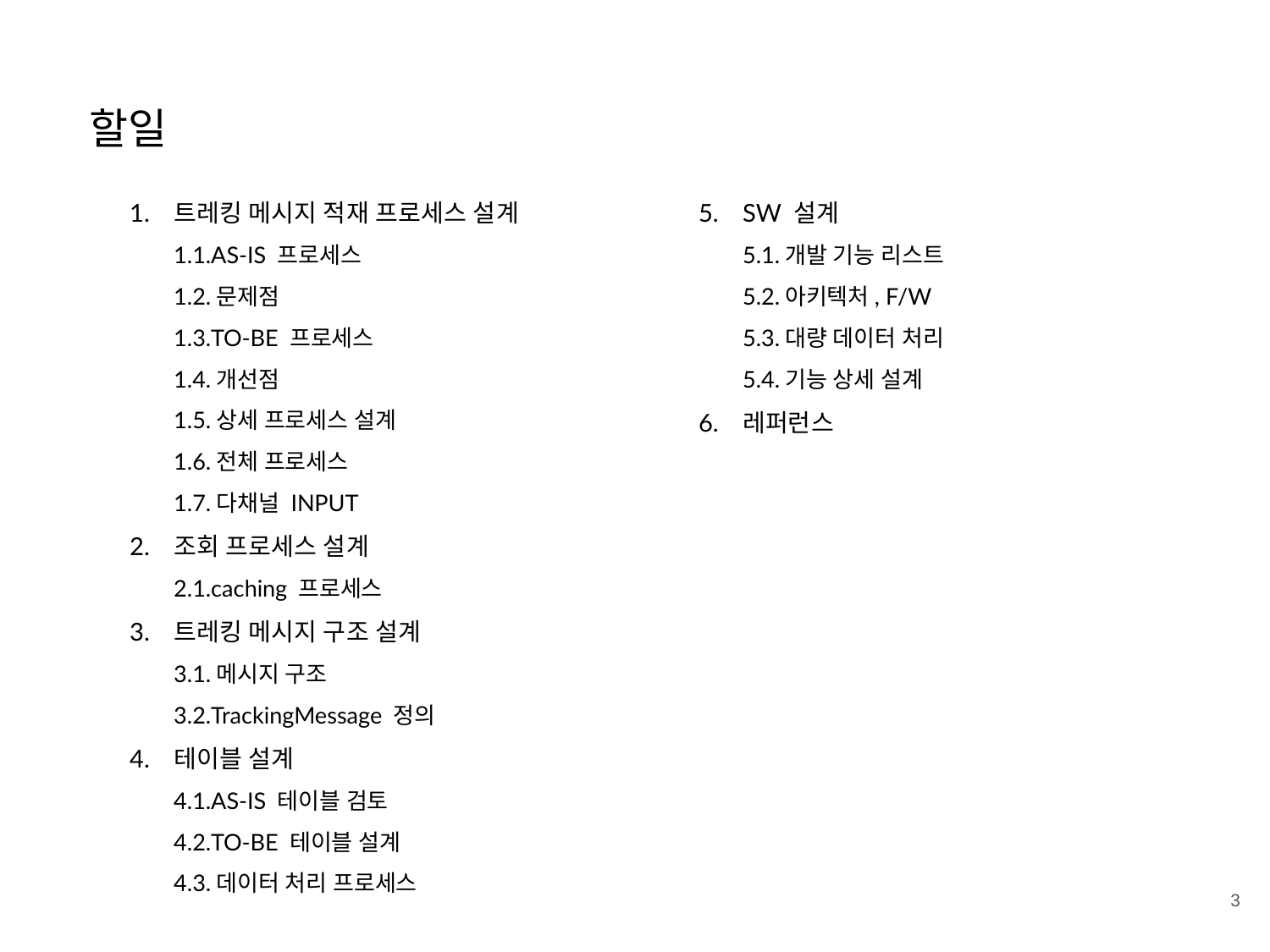

할일
트레킹 메시지 적재 프로세스 설계
1.1.AS-IS 프로세스
1.2.문제점
1.3.TO-BE 프로세스
1.4.개선점
1.5.상세 프로세스 설계
1.6.전체 프로세스
1.7.다채널 INPUT
조회 프로세스 설계
2.1.caching 프로세스
트레킹 메시지 구조 설계
3.1.메시지 구조
3.2.TrackingMessage 정의
테이블 설계
4.1.AS-IS 테이블 검토
4.2.TO-BE 테이블 설계
4.3.데이터 처리 프로세스

SW 설계
5.1.개발 기능 리스트
5.2.아키텍처, F/W
5.3.대량 데이터 처리
5.4.기능 상세 설계
레퍼런스
3